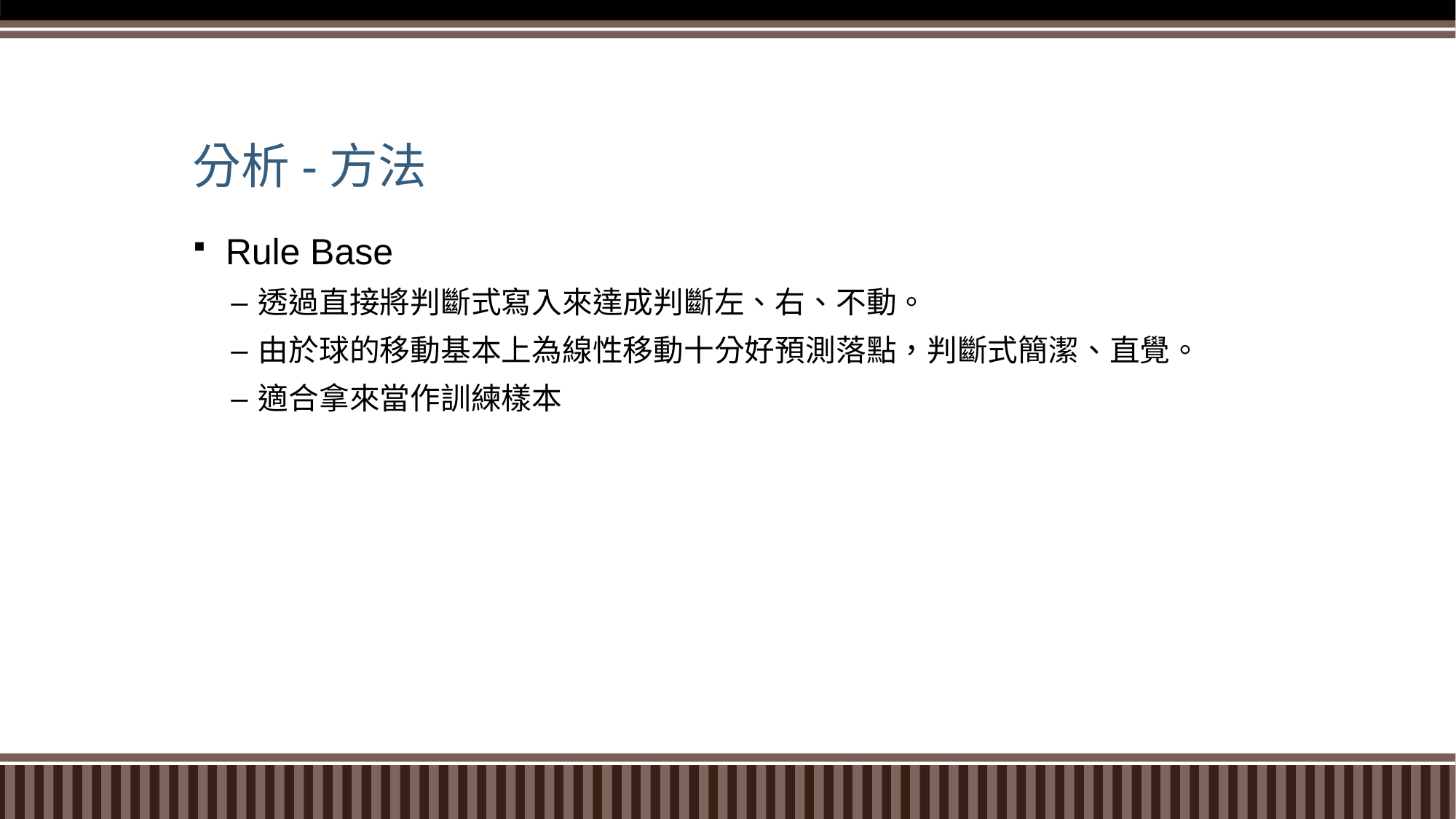

# 分析-方法
Rule Base
透過直接將判斷式寫入來達成判斷左、右、不動。
由於球的移動基本上為線性移動十分好預測落點，判斷式簡潔、直覺。
適合拿來當作訓練樣本